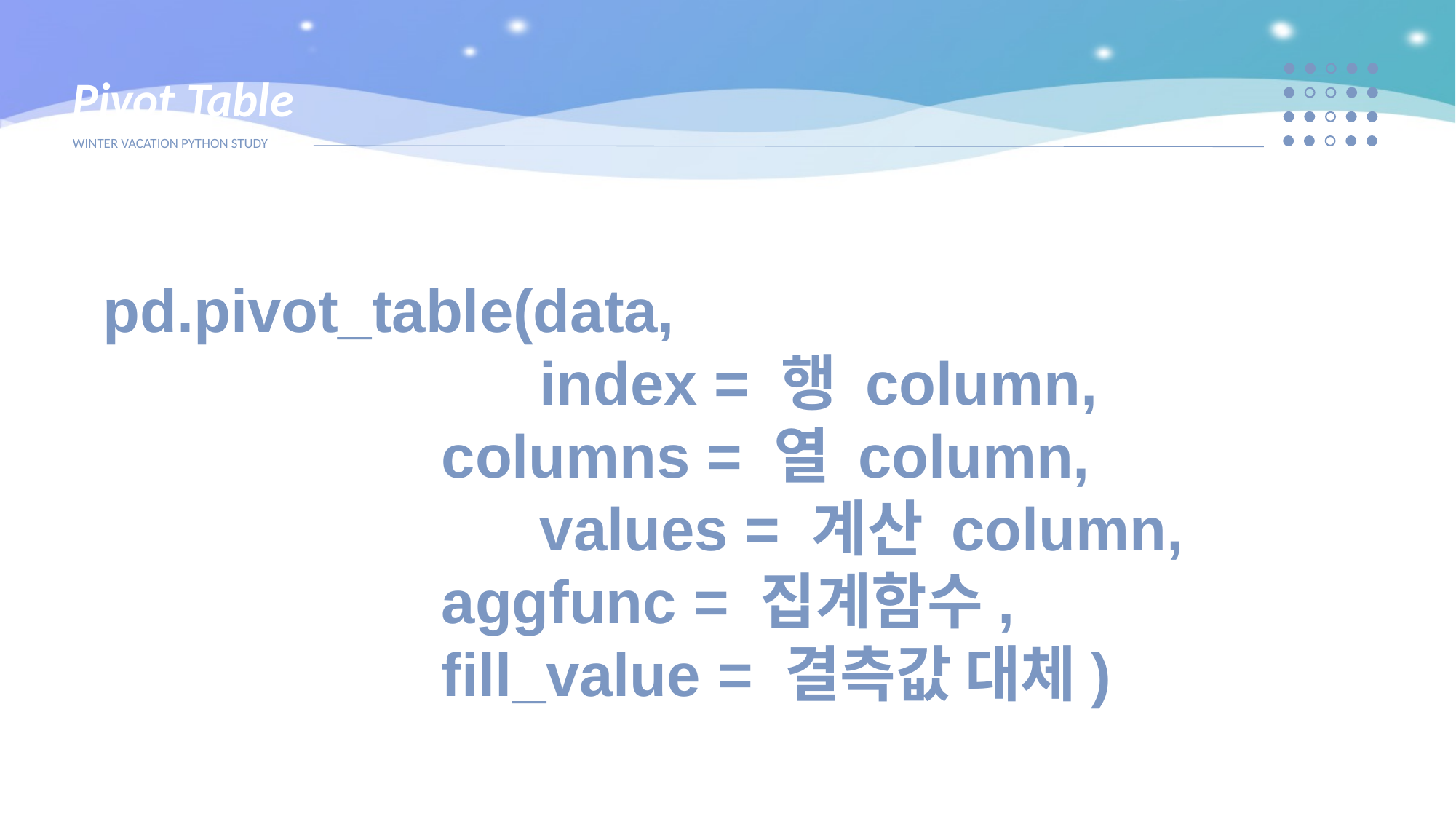

Pivot Table
WINTER VACATION PYTHON STUDY

pd.pivot_table(data,
				index = 행 column,
                    columns = 열 column,
				values = 계산 column,
                    aggfunc = 집계함수,
                    fill_value = 결측값 대체)